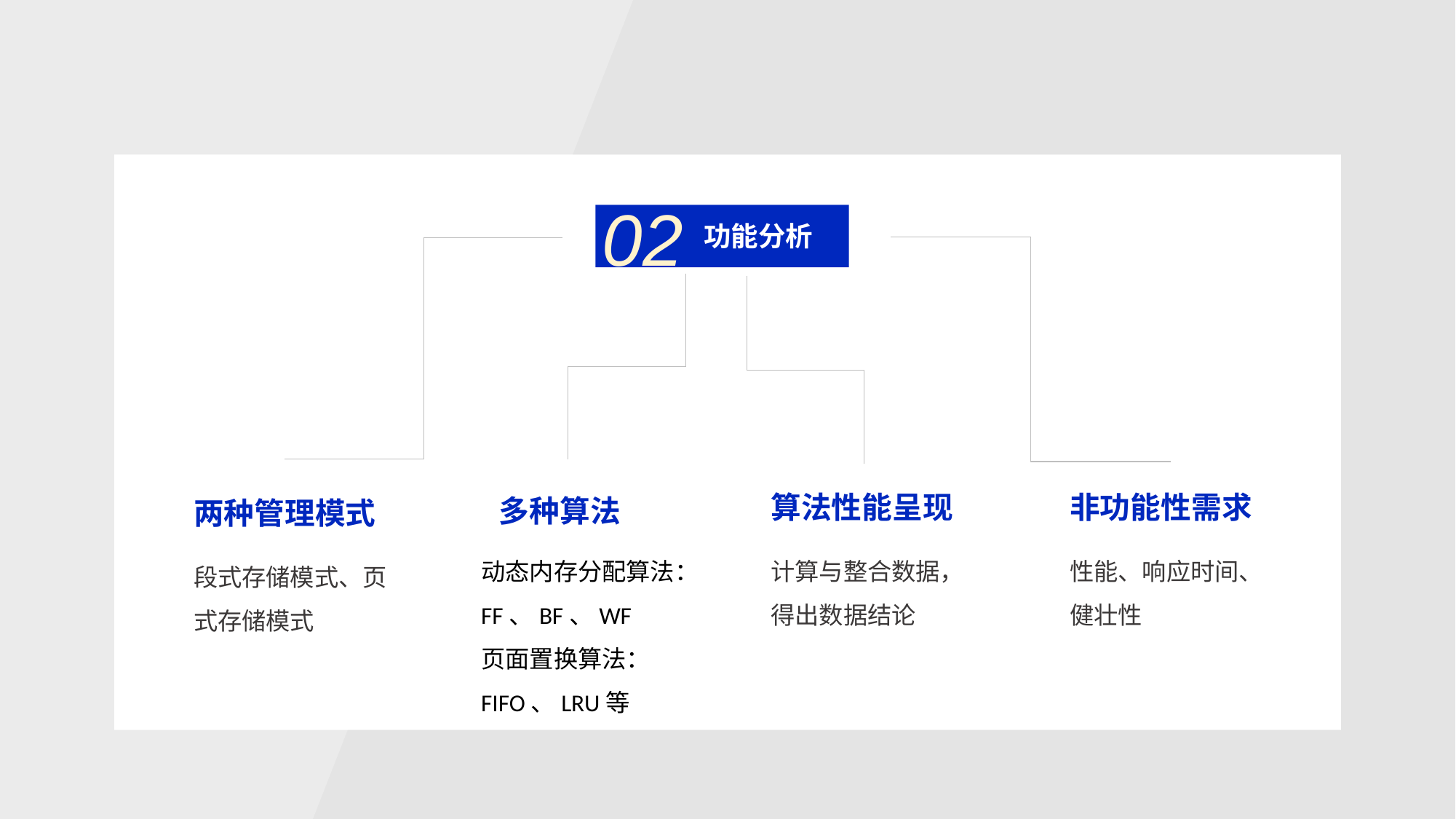

02

功能分析
算法性能呈现
非功能性需求
多种算法
两种管理模式
动态内存分配算法：FF、BF、WF
页面置换算法：FIFO、LRU等
计算与整合数据，得出数据结论
性能、响应时间、健壮性
段式存储模式、页式存储模式